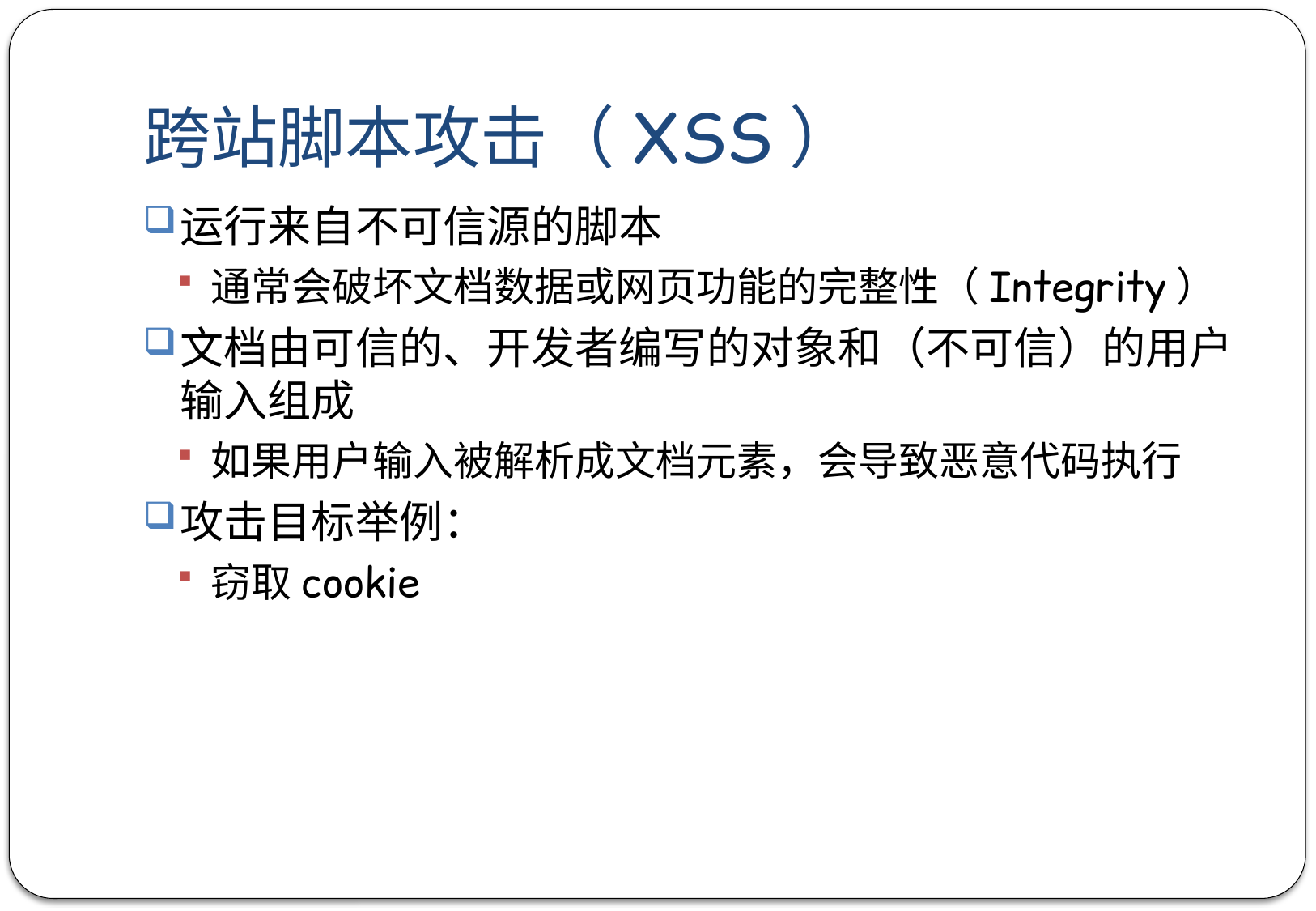

# 跨站脚本攻击（XSS）
运行来自不可信源的脚本
通常会破坏文档数据或网页功能的完整性（Integrity）
文档由可信的、开发者编写的对象和（不可信）的用户输入组成
如果用户输入被解析成文档元素，会导致恶意代码执行
攻击目标举例：
窃取cookie